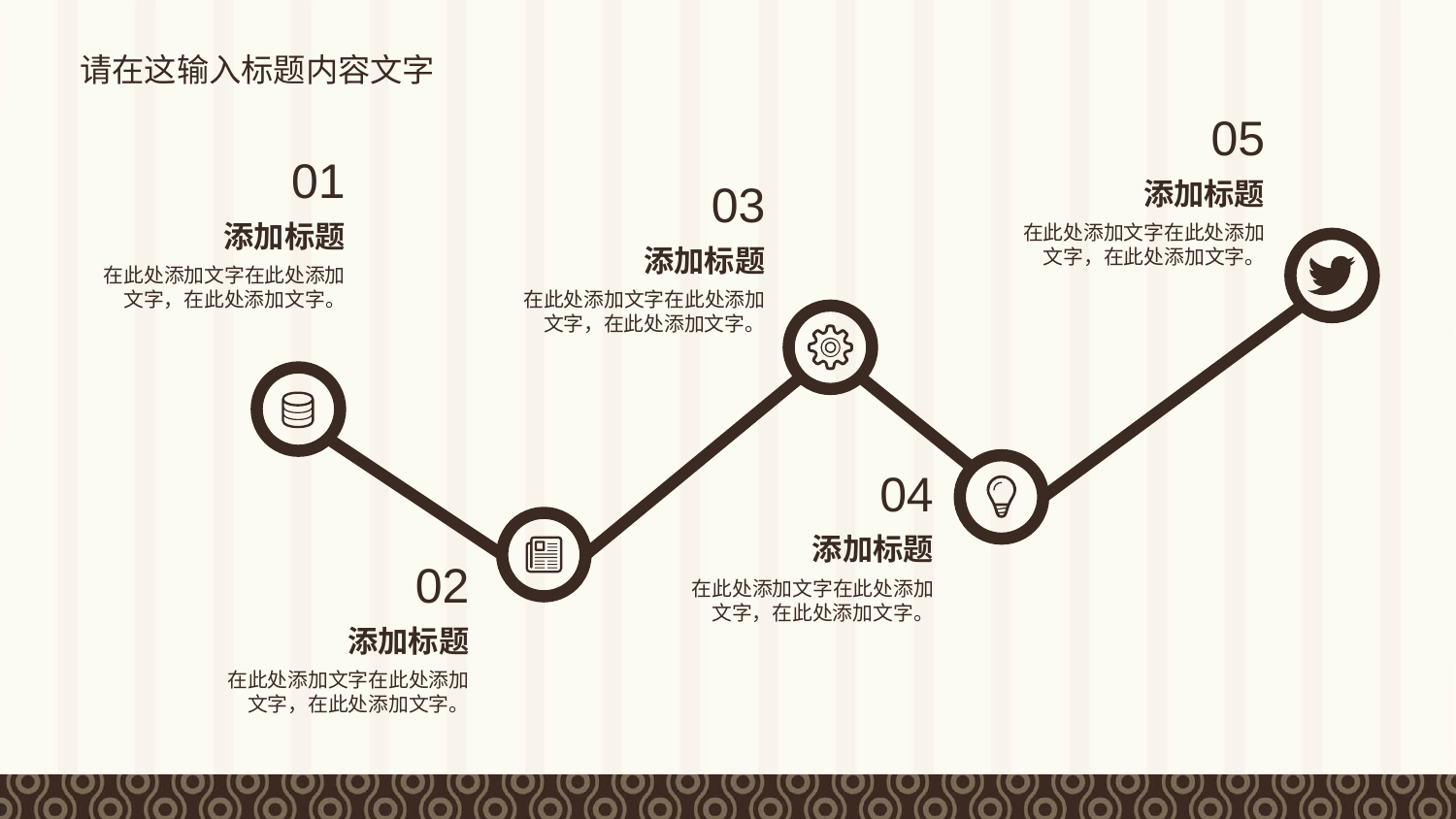

请在这输入标题内容文字
05
添加标题
在此处添加文字在此处添加文字，在此处添加文字。
01
添加标题
在此处添加文字在此处添加文字，在此处添加文字。
03
添加标题
在此处添加文字在此处添加文字，在此处添加文字。

04
添加标题
在此处添加文字在此处添加文字，在此处添加文字。
02
添加标题
在此处添加文字在此处添加文字，在此处添加文字。